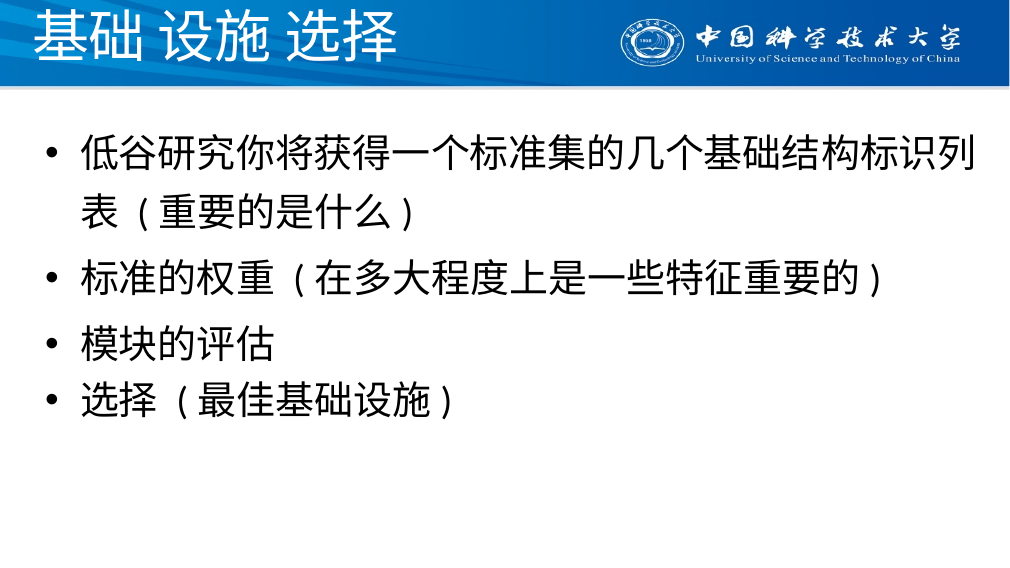

# 基础 设施 选择
低谷研究你将获得一个标准集的几个基础结构标识列表 (重要的是什么)
标准的权重 (在多大程度上是一些特征重要的)
模块的评估
选择 (最佳基础设施)